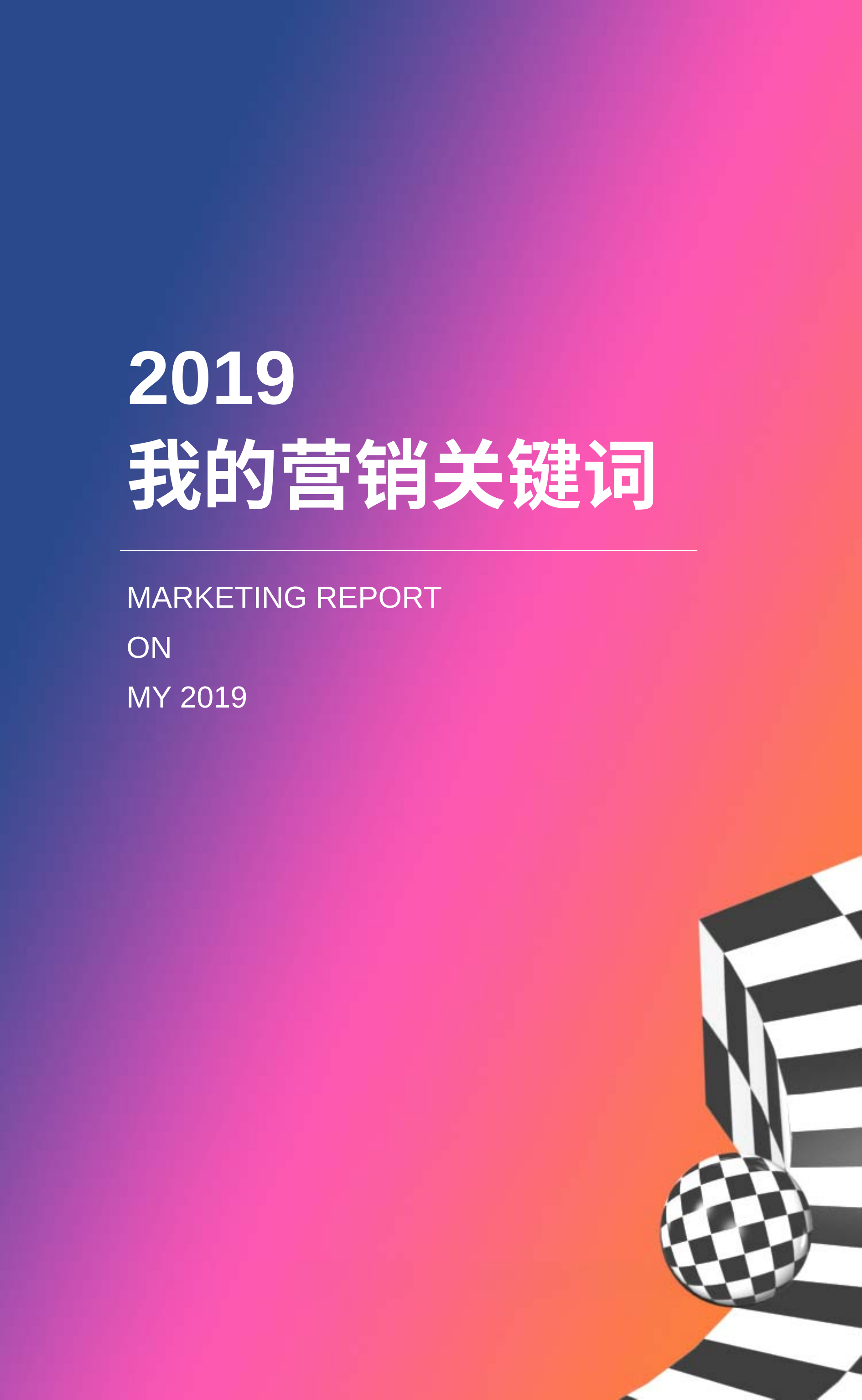

2019
我的营销关键词
MARKETING REPORT
ON
MY 2019